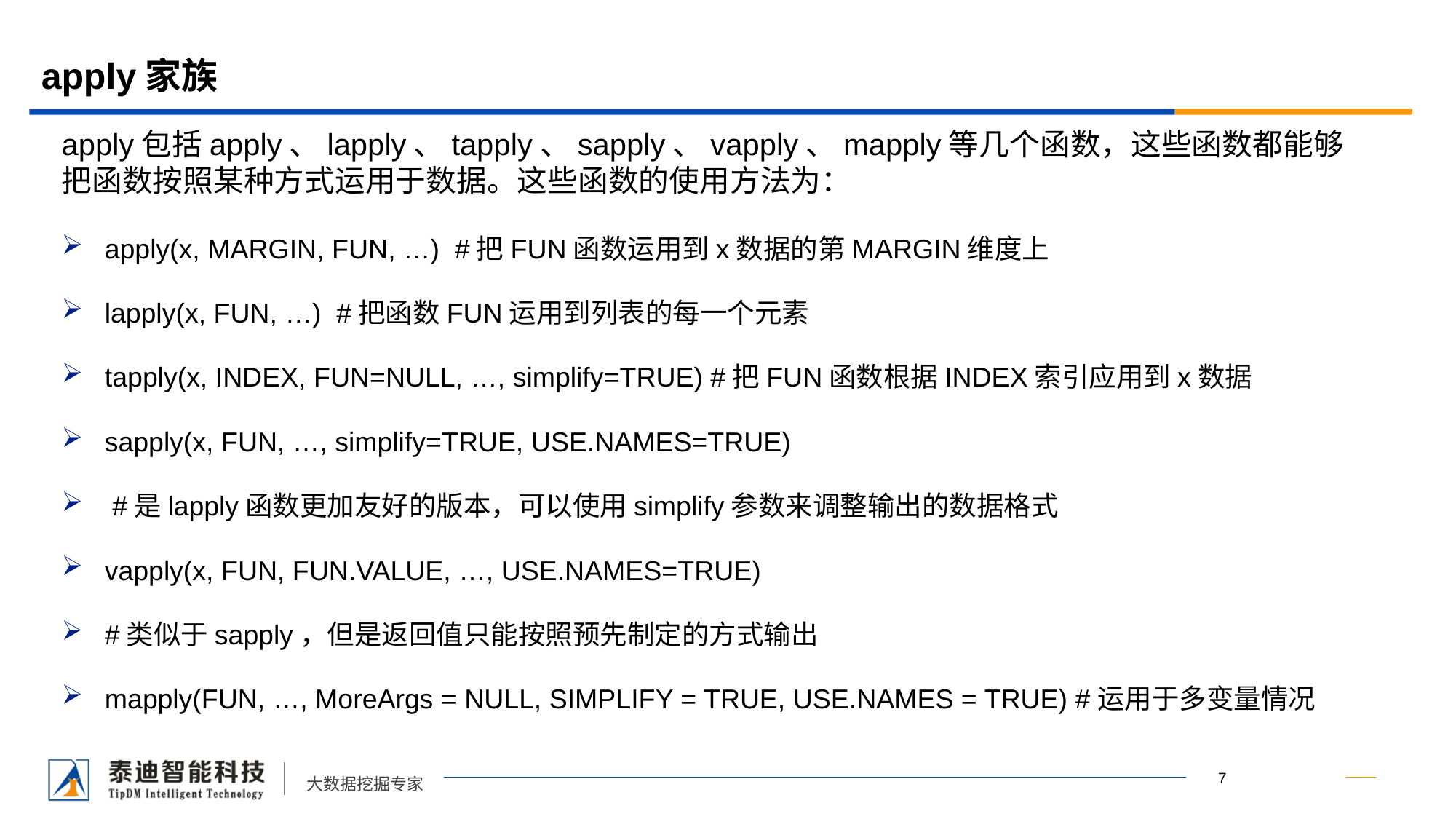

# apply家族

apply包括apply、lapply、tapply、sapply、vapply、mapply等几个函数，这些函数都能够把函数按照某种方式运用于数据。这些函数的使用方法为：

apply(x, MARGIN, FUN, …)  #把FUN函数运用到x数据的第MARGIN维度上
lapply(x, FUN, …)  #把函数FUN运用到列表的每一个元素
tapply(x, INDEX, FUN=NULL, …, simplify=TRUE) #把FUN函数根据INDEX索引应用到x数据
sapply(x, FUN, …, simplify=TRUE, USE.NAMES=TRUE)
 #是lapply函数更加友好的版本，可以使用simplify参数来调整输出的数据格式
vapply(x, FUN, FUN.VALUE, …, USE.NAMES=TRUE)
#类似于sapply，但是返回值只能按照预先制定的方式输出
mapply(FUN, …, MoreArgs = NULL, SIMPLIFY = TRUE, USE.NAMES = TRUE) #运用于多变量情况